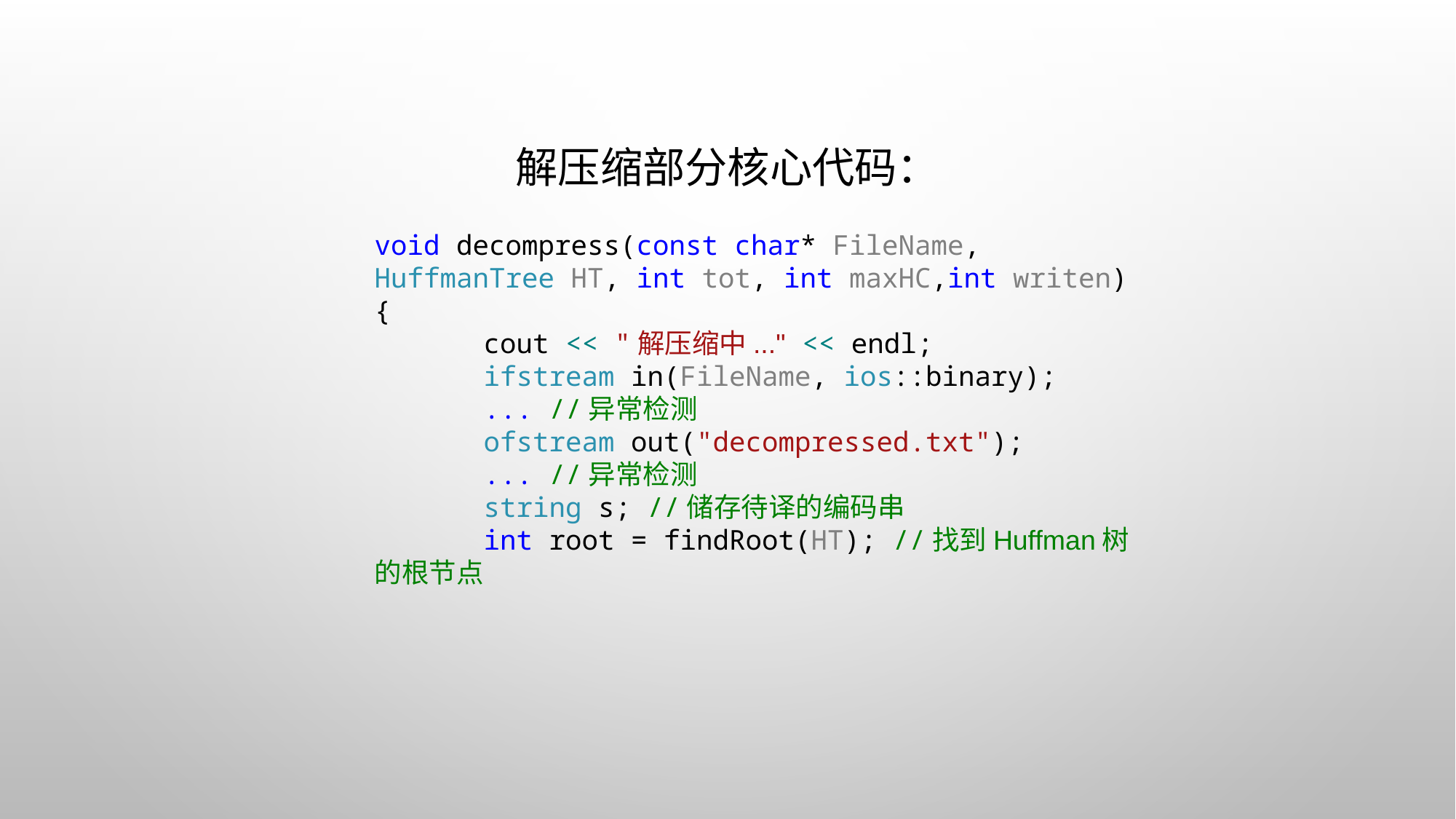

# 解压缩部分核心代码：
void decompress(const char* FileName, HuffmanTree HT, int tot, int maxHC,int writen)
{
	cout << "解压缩中..." << endl;
	ifstream in(FileName, ios::binary);
	... //异常检测
	ofstream out("decompressed.txt");
	... //异常检测
	string s; //储存待译的编码串
	int root = findRoot(HT); //找到Huffman树的根节点